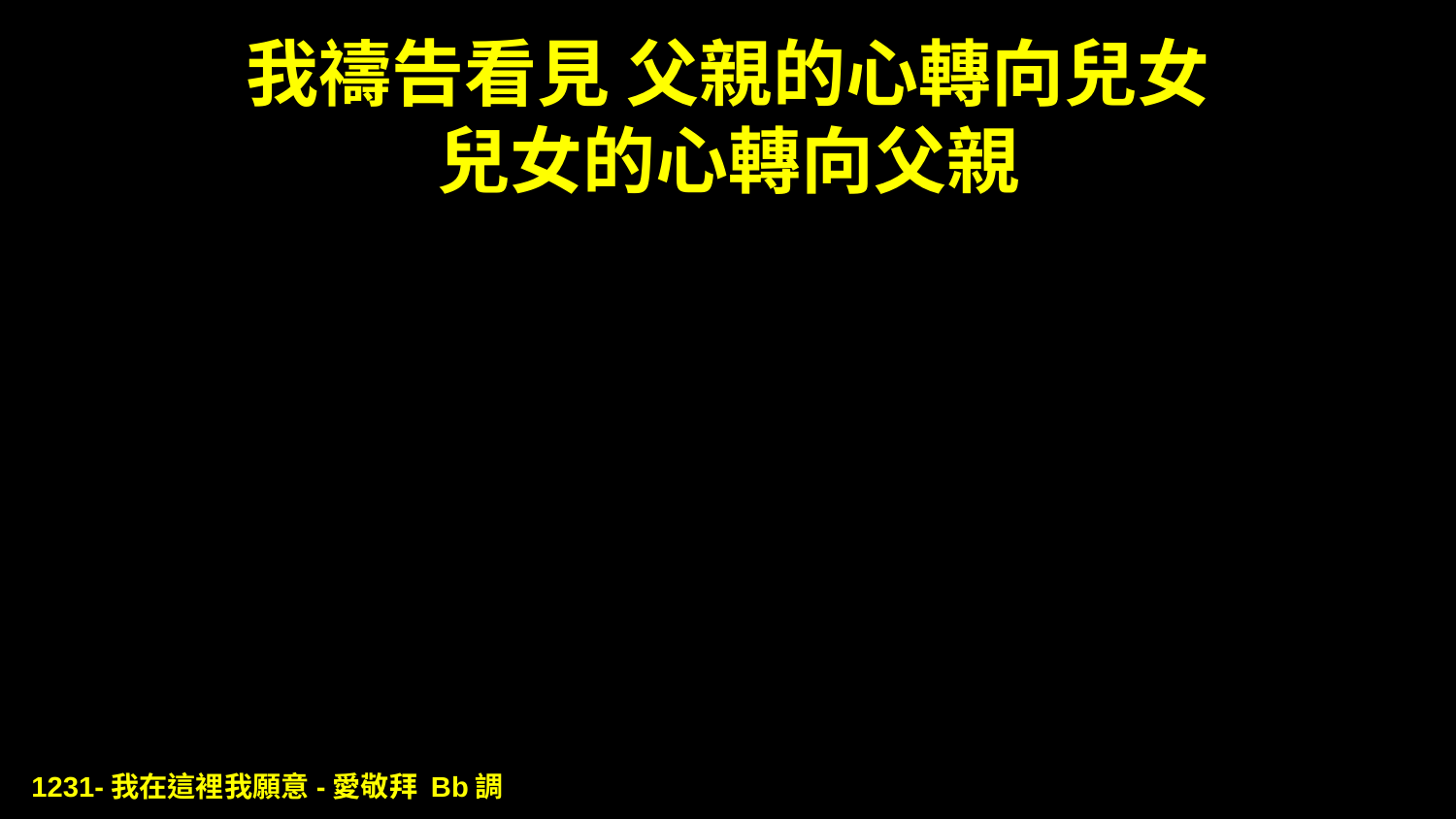

# 我禱告看見 父親的心轉向兒女 兒女的心轉向父親
1231-我在這裡我願意-愛敬拜 Bb調